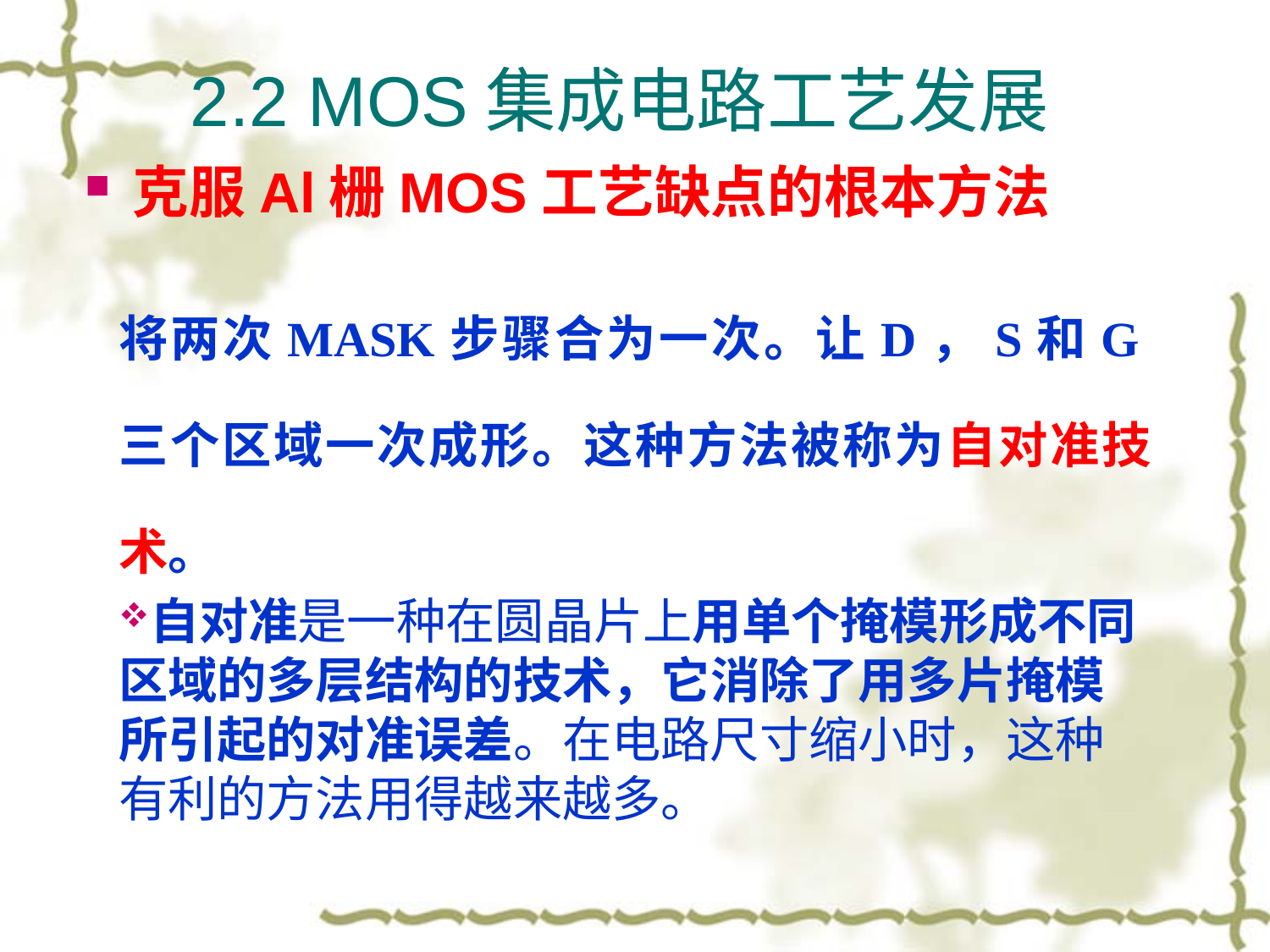

2.2 MOS集成电路工艺发展
克服Al栅MOS工艺缺点的根本方法
将两次MASK步骤合为一次。让D，S和G三个区域一次成形。这种方法被称为自对准技术。
自对准是一种在圆晶片上用单个掩模形成不同区域的多层结构的技术，它消除了用多片掩模所引起的对准误差。在电路尺寸缩小时，这种有利的方法用得越来越多。

28